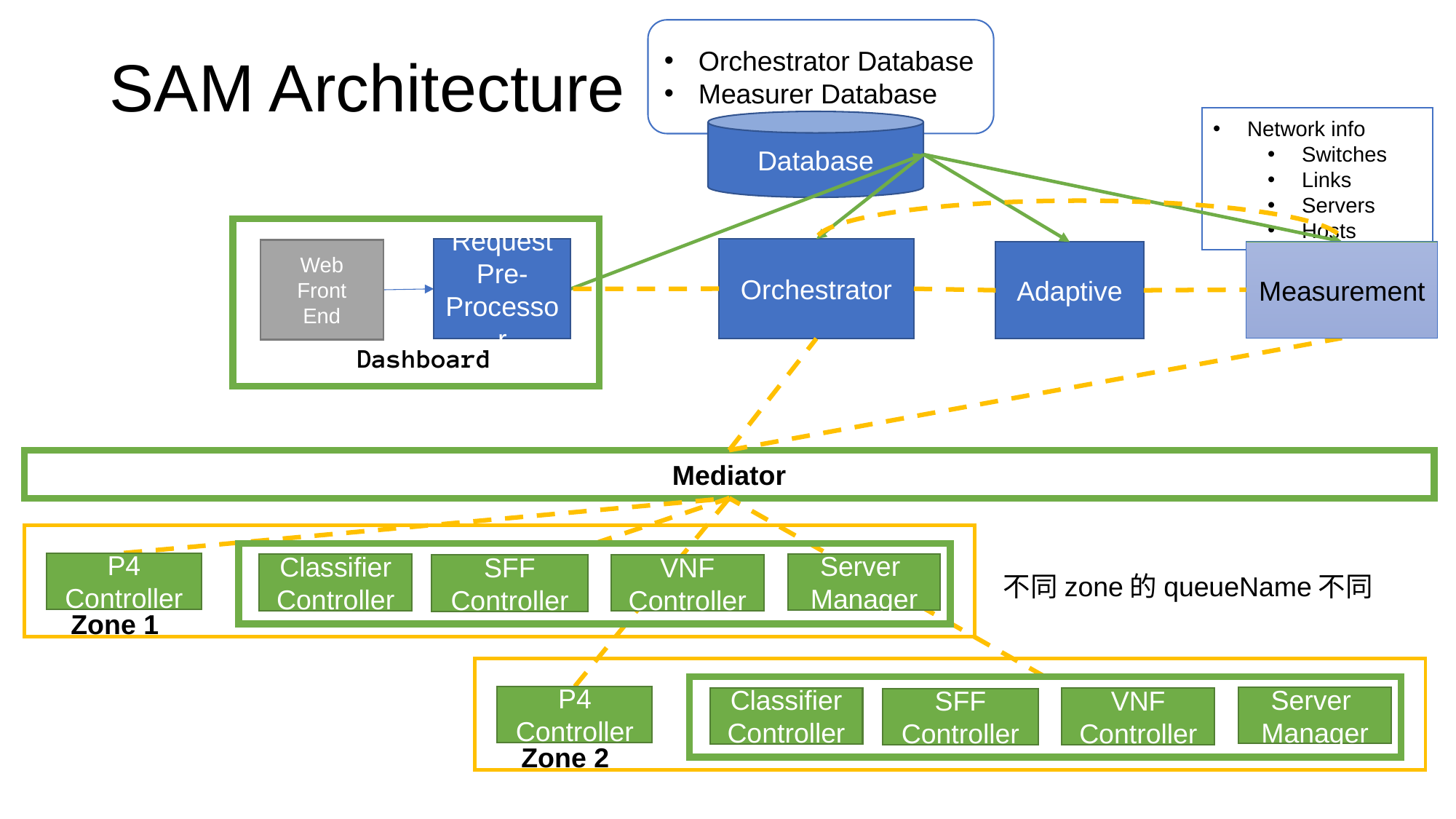

# SAM Architecture
Orchestrator Database
Measurer Database
Network info
Switches
Links
Servers
Hosts
Database

Request
Pre-Processor
Web
Front
End
Dashboard
Orchestrator
Measurement
Adaptive
Mediator

Server
Manager
Classifier
Controller
VNF
Controller
SFF
Controller
P4 Controller
Zone 1
不同zone的queueName不同

Server
Manager
Classifier
Controller
VNF
Controller
SFF
Controller
P4 Controller
Zone 2